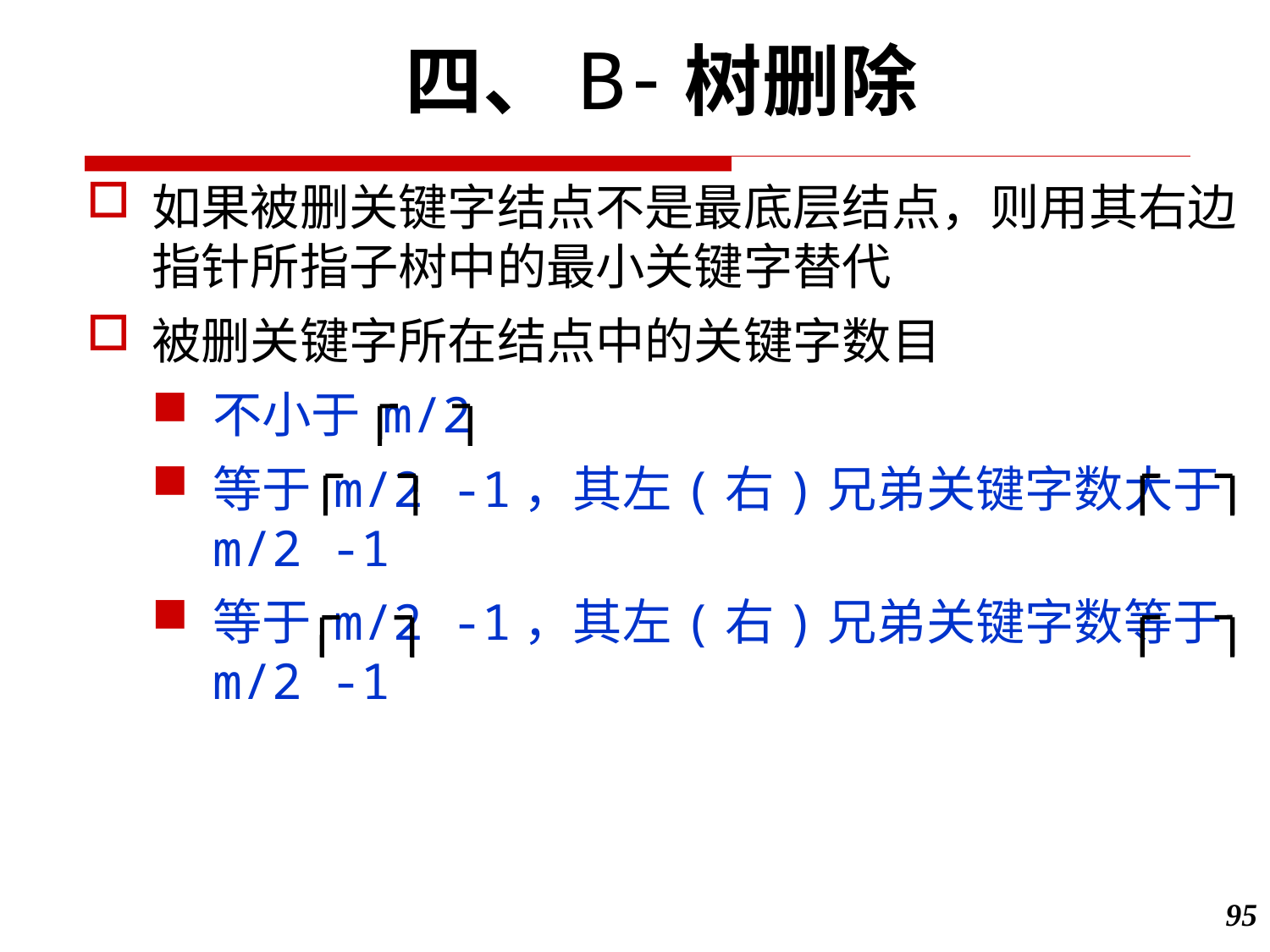

四、B-树删除
如果被删关键字结点不是最底层结点，则用其右边指针所指子树中的最小关键字替代
被删关键字所在结点中的关键字数目
不小于 m/2
等于 m/2 -1，其左(右)兄弟关键字数大于 m/2 -1
等于 m/2 -1，其左(右)兄弟关键字数等于 m/2 -1

95